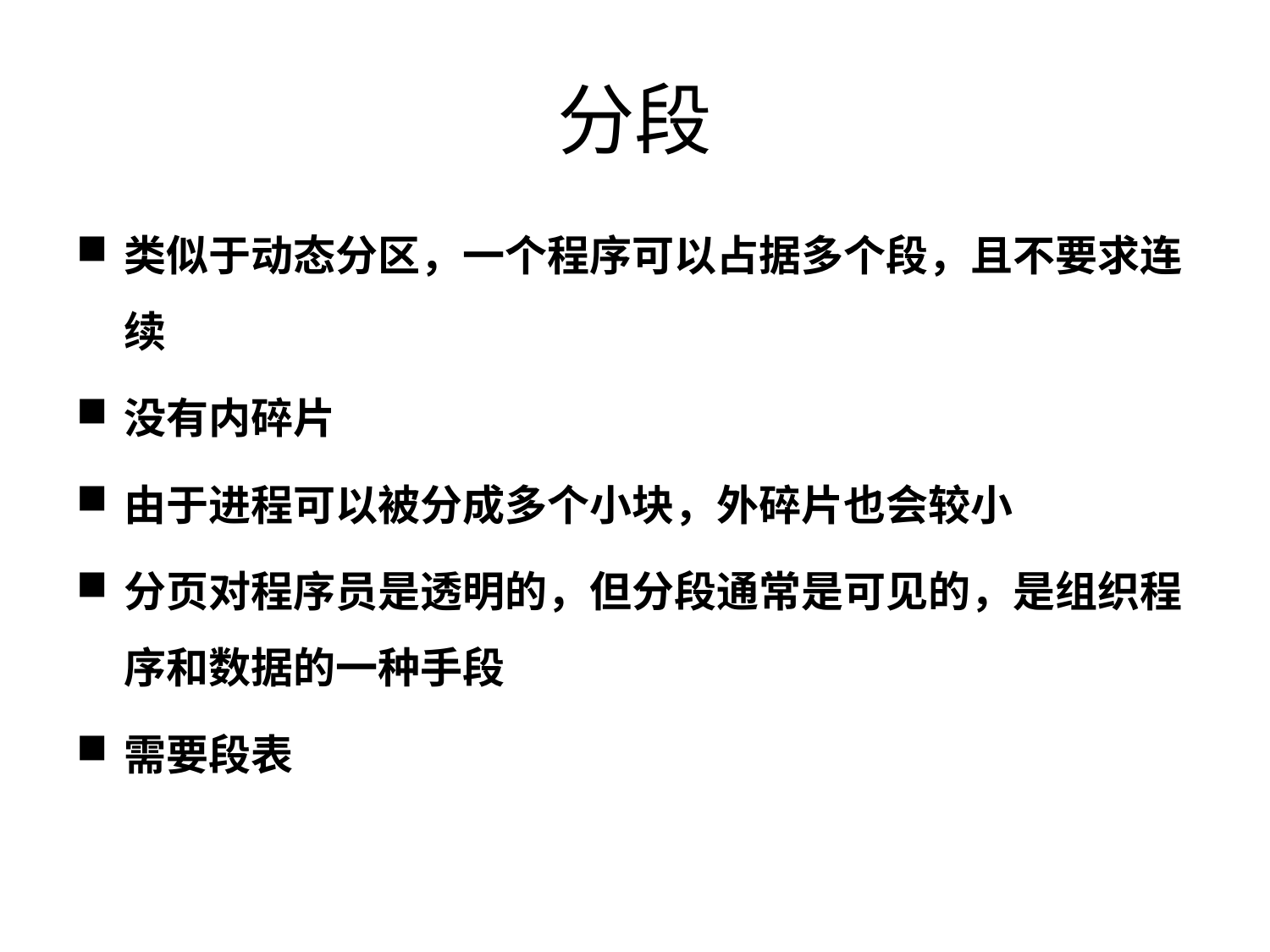

# 分段
类似于动态分区，一个程序可以占据多个段，且不要求连续
没有内碎片
由于进程可以被分成多个小块，外碎片也会较小
分页对程序员是透明的，但分段通常是可见的，是组织程序和数据的一种手段
需要段表